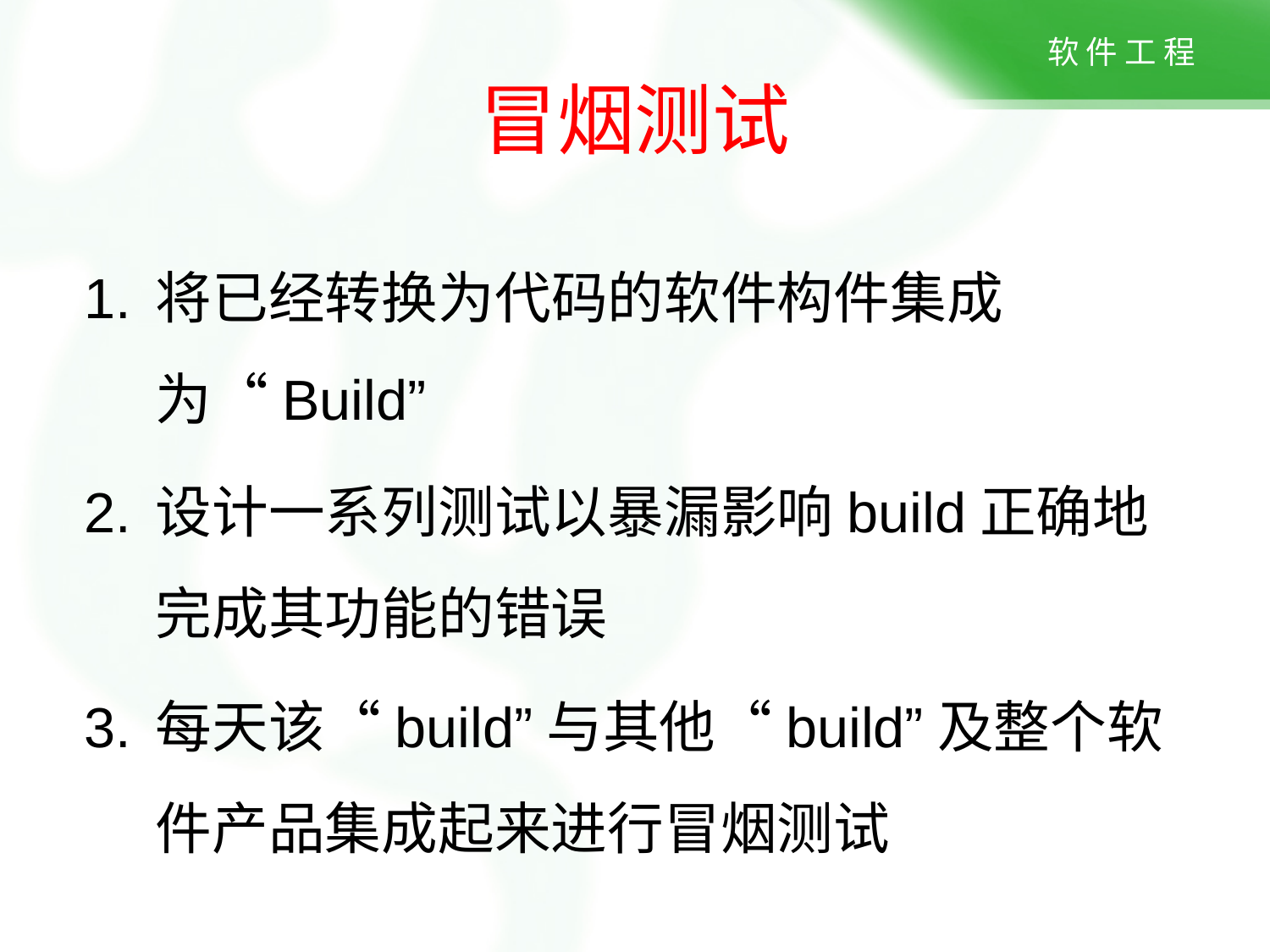

# 冒烟测试
将已经转换为代码的软件构件集成为“Build”
设计一系列测试以暴漏影响build正确地完成其功能的错误
每天该“build”与其他“build”及整个软件产品集成起来进行冒烟测试